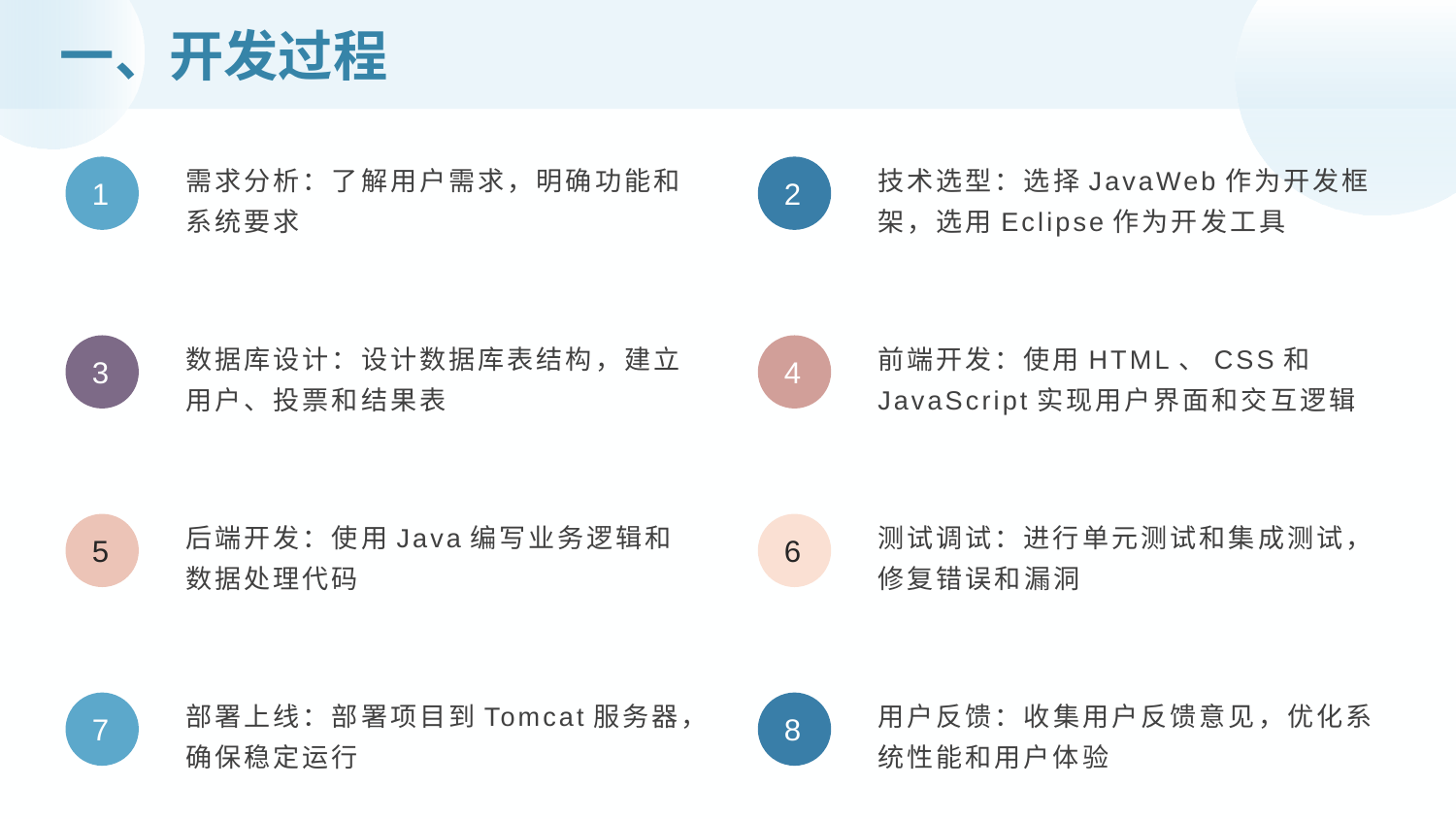

一、开发过程
需求分析：了解用户需求，明确功能和系统要求
技术选型：选择JavaWeb作为开发框架，选用Eclipse作为开发工具

1
2
数据库设计：设计数据库表结构，建立用户、投票和结果表
前端开发：使用HTML、CSS和JavaScript实现用户界面和交互逻辑

3
4
后端开发：使用Java编写业务逻辑和数据处理代码
测试调试：进行单元测试和集成测试，修复错误和漏洞

5
6
部署上线：部署项目到Tomcat服务器，确保稳定运行
用户反馈：收集用户反馈意见，优化系统性能和用户体验

7
8